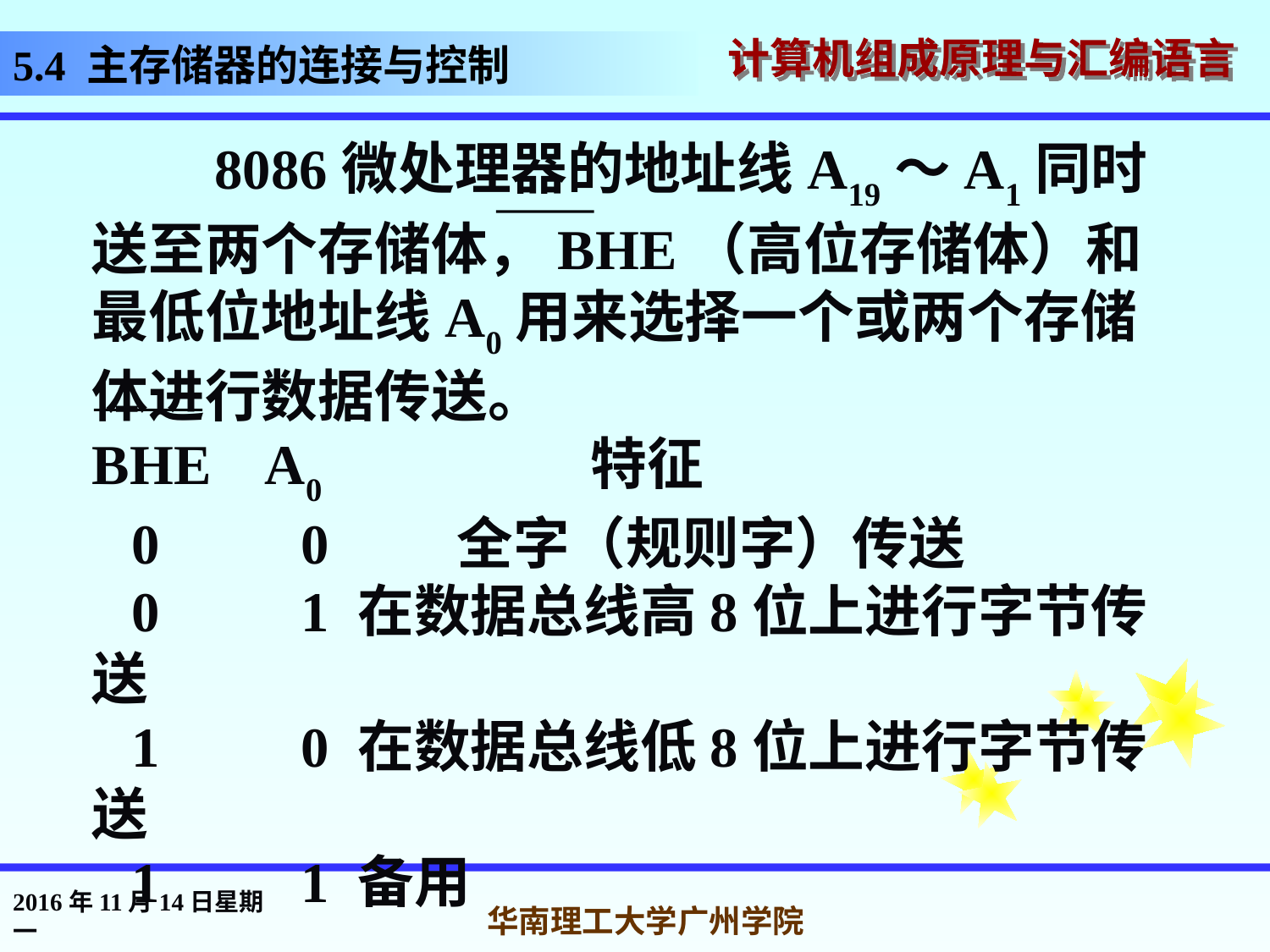

# 5.4 主存储器的连接与控制
            8086微处理器的地址线A19～A1同时送至两个存储体，BHE（高位存储体）和最低位地址线A0用来选择一个或两个存储体进行数据传送。
BHE    A0                  特征
  0          0        全字（规则字）传送
  0          1 在数据总线高8位上进行字节传送
  1          0 在数据总线低8位上进行字节传送
  1          1 备用

2016年11月14日星期一
华南理工大学广州学院